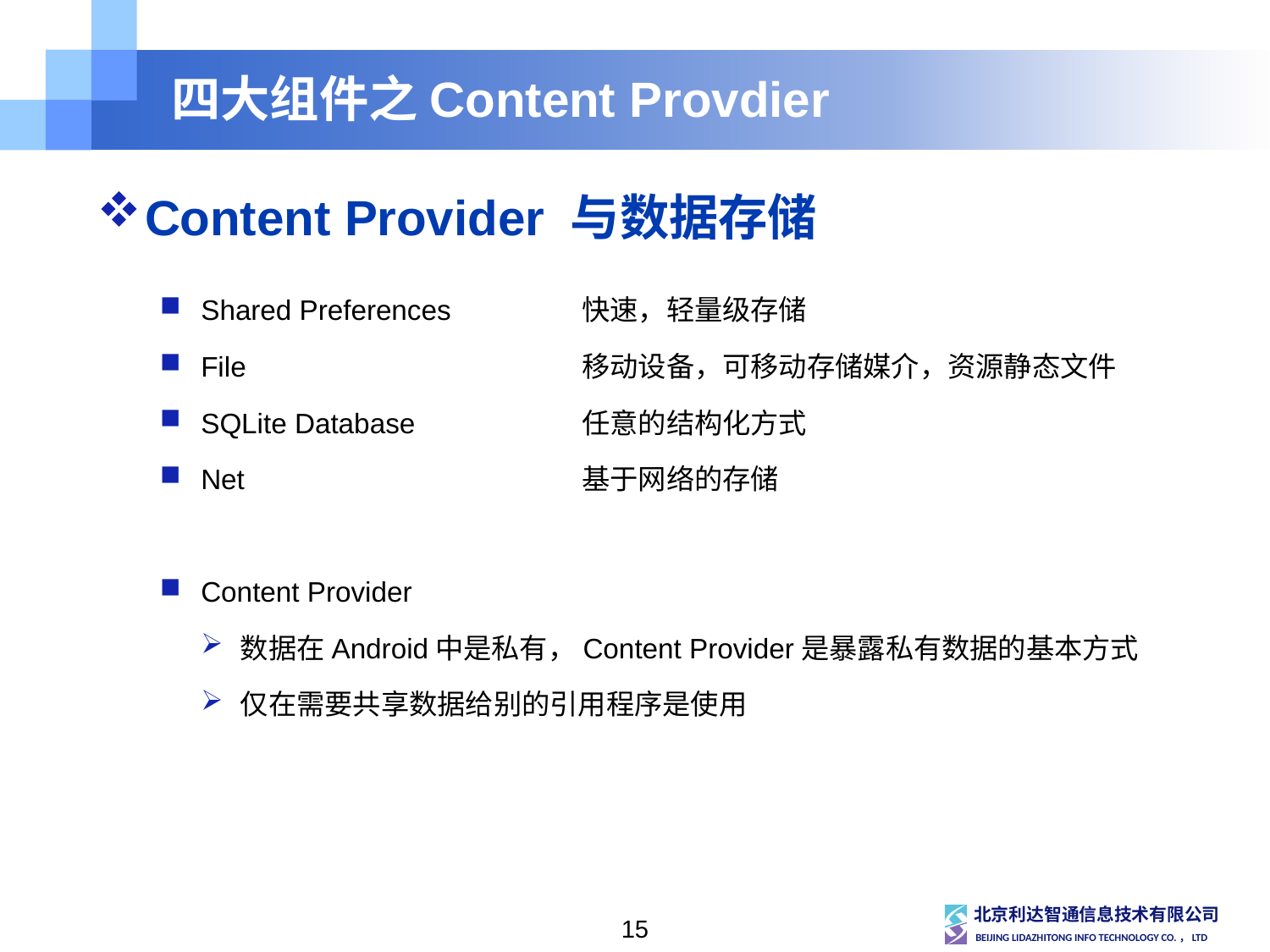

# 四大组件之Content Provdier
Content Provider 与数据存储

Shared Preferences		快速，轻量级存储
File			移动设备，可移动存储媒介，资源静态文件
SQLite Database		任意的结构化方式
Net			基于网络的存储

Content Provider
数据在Android中是私有，Content Provider是暴露私有数据的基本方式
仅在需要共享数据给别的引用程序是使用

15